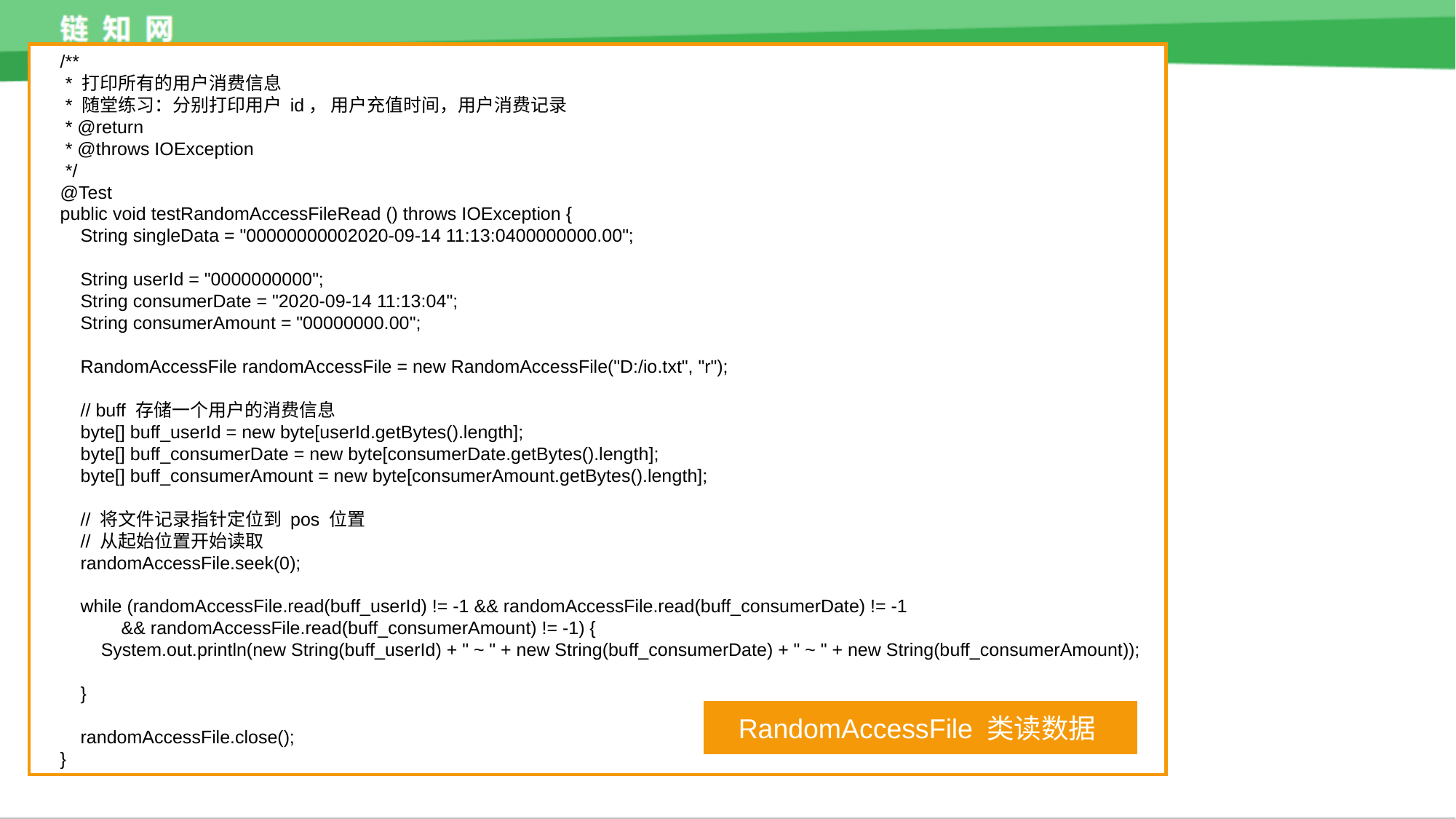

/**
     * 打印所有的用户消费信息
     * 随堂练习：分别打印用户 id， 用户充值时间，用户消费记录
     * @return
     * @throws IOException
     */
    @Test
    public void testRandomAccessFileRead () throws IOException {
        String singleData = "00000000002020-09-14 11:13:0400000000.00";

        String userId = "0000000000";
        String consumerDate = "2020-09-14 11:13:04";
        String consumerAmount = "00000000.00";

        RandomAccessFile randomAccessFile = new RandomAccessFile("D:/io.txt", "r");

        // buff 存储一个用户的消费信息
        byte[] buff_userId = new byte[userId.getBytes().length];
        byte[] buff_consumerDate = new byte[consumerDate.getBytes().length];
        byte[] buff_consumerAmount = new byte[consumerAmount.getBytes().length];

        // 将文件记录指针定位到 pos 位置
        // 从起始位置开始读取
        randomAccessFile.seek(0);

        while (randomAccessFile.read(buff_userId) != -1 && randomAccessFile.read(buff_consumerDate) != -1
                && randomAccessFile.read(buff_consumerAmount) != -1) {
            System.out.println(new String(buff_userId) + " ~ " + new String(buff_consumerDate) + " ~ " + new String(buff_consumerAmount));

        }

        randomAccessFile.close();
    }
RandomAccessFile 类读数据